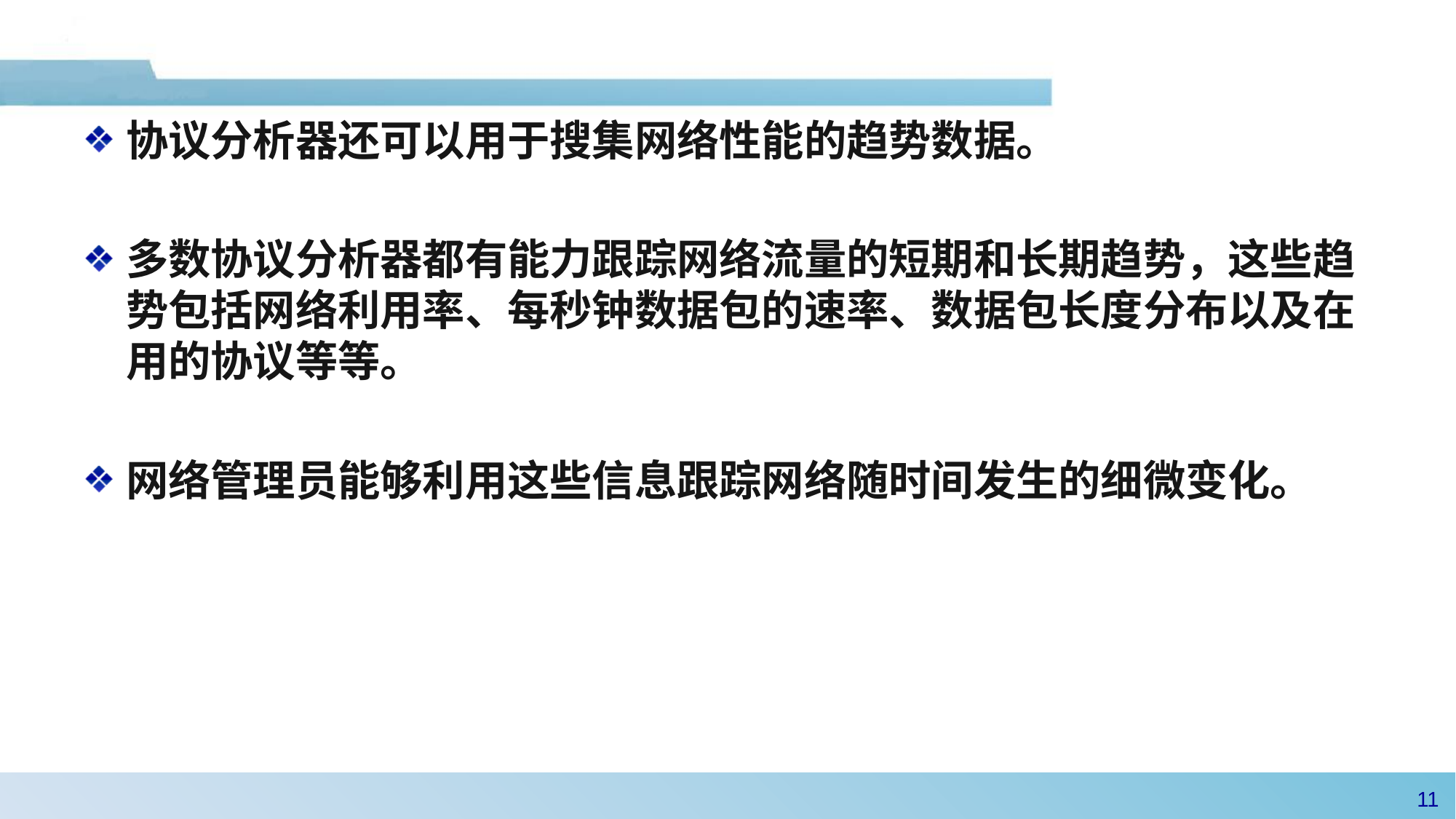

协议分析器还可以用于搜集网络性能的趋势数据。

多数协议分析器都有能力跟踪网络流量的短期和长期趋势，这些趋势包括网络利用率、每秒钟数据包的速率、数据包长度分布以及在用的协议等等。

网络管理员能够利用这些信息跟踪网络随时间发生的细微变化。
11